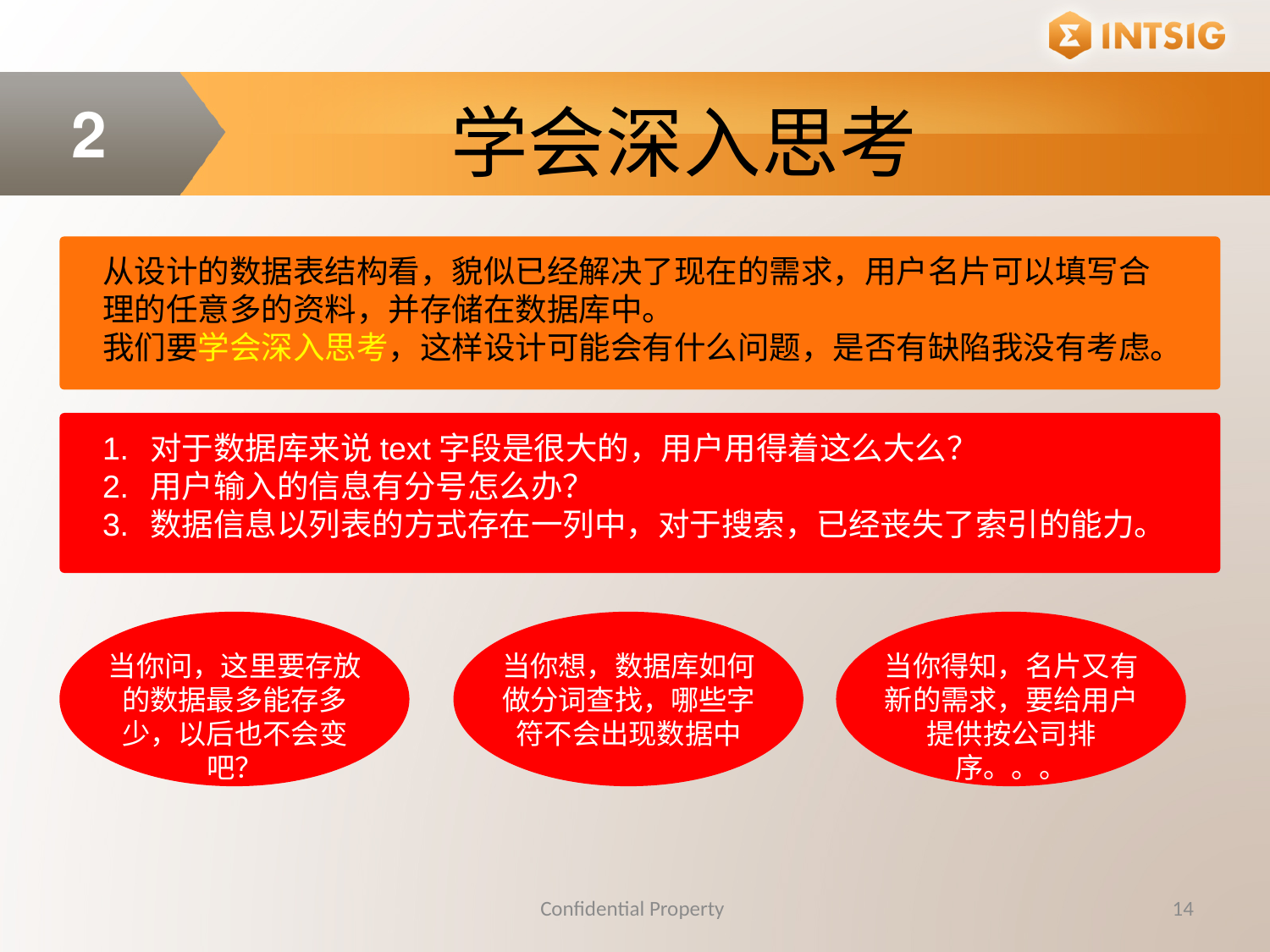

学会深入思考
2

从设计的数据表结构看，貌似已经解决了现在的需求，用户名片可以填写合理的任意多的资料，并存储在数据库中。
我们要学会深入思考，这样设计可能会有什么问题，是否有缺陷我没有考虑。

对于数据库来说text字段是很大的，用户用得着这么大么？
用户输入的信息有分号怎么办？
数据信息以列表的方式存在一列中，对于搜索，已经丧失了索引的能力。

当你问，这里要存放的数据最多能存多少，以后也不会变吧？
当你想，数据库如何做分词查找，哪些字符不会出现数据中
当你得知，名片又有新的需求，要给用户提供按公司排序。。。
Confidential Property
14